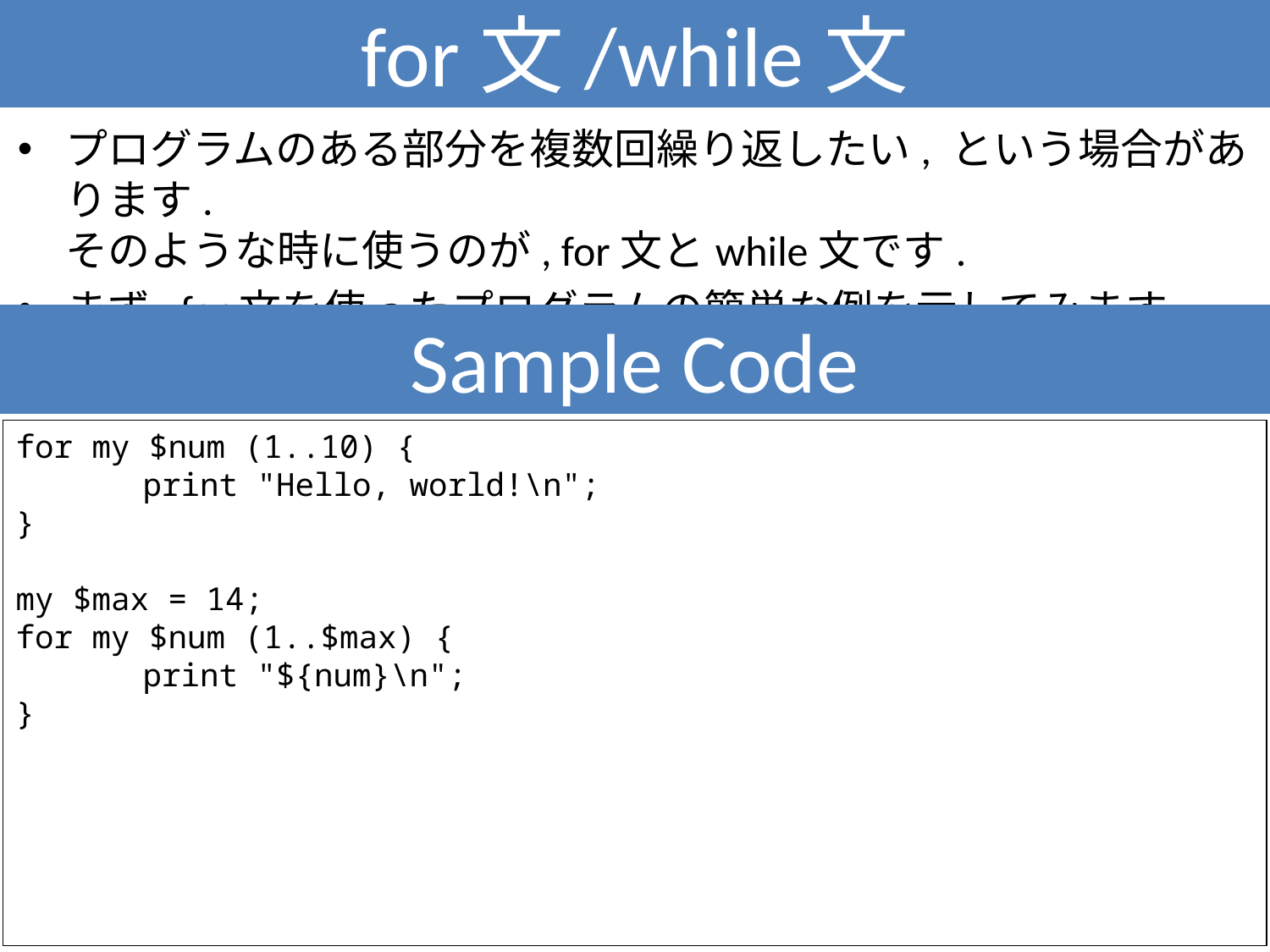

for文/while文
プログラムのある部分を複数回繰り返したい, という場合があります.
そのような時に使うのが, for文とwhile文です.
まず, for文を使ったプログラムの簡単な例を示してみます.
Sample Code
for my $num (1..10) {
	print "Hello, world!\n";
}

my $max = 14;
for my $num (1..$max) {
	print "${num}\n";
}